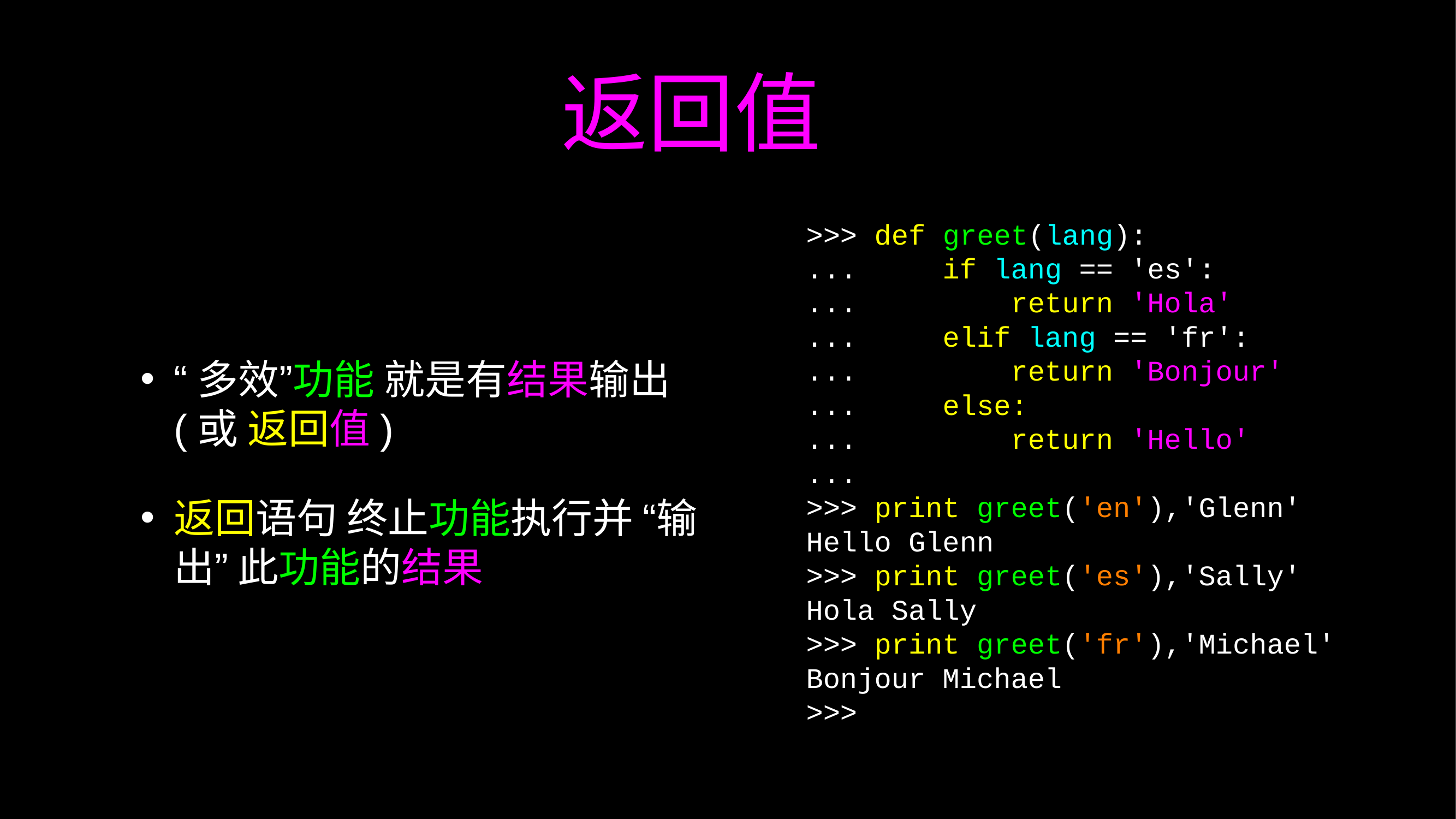

# 返回值
>>> def greet(lang):
...     if lang == 'es':
...         return 'Hola'
...     elif lang == 'fr':
...         return 'Bonjour'
...     else:
...         return 'Hello'
...
>>> print greet('en'),'Glenn'
Hello Glenn
>>> print greet('es'),'Sally'
Hola Sally
>>> print greet('fr'),'Michael'
Bonjour Michael
>>>
“多效”功能 就是有结果输出 (或 返回值)
返回语句 终止功能执行并 “输出” 此功能的结果